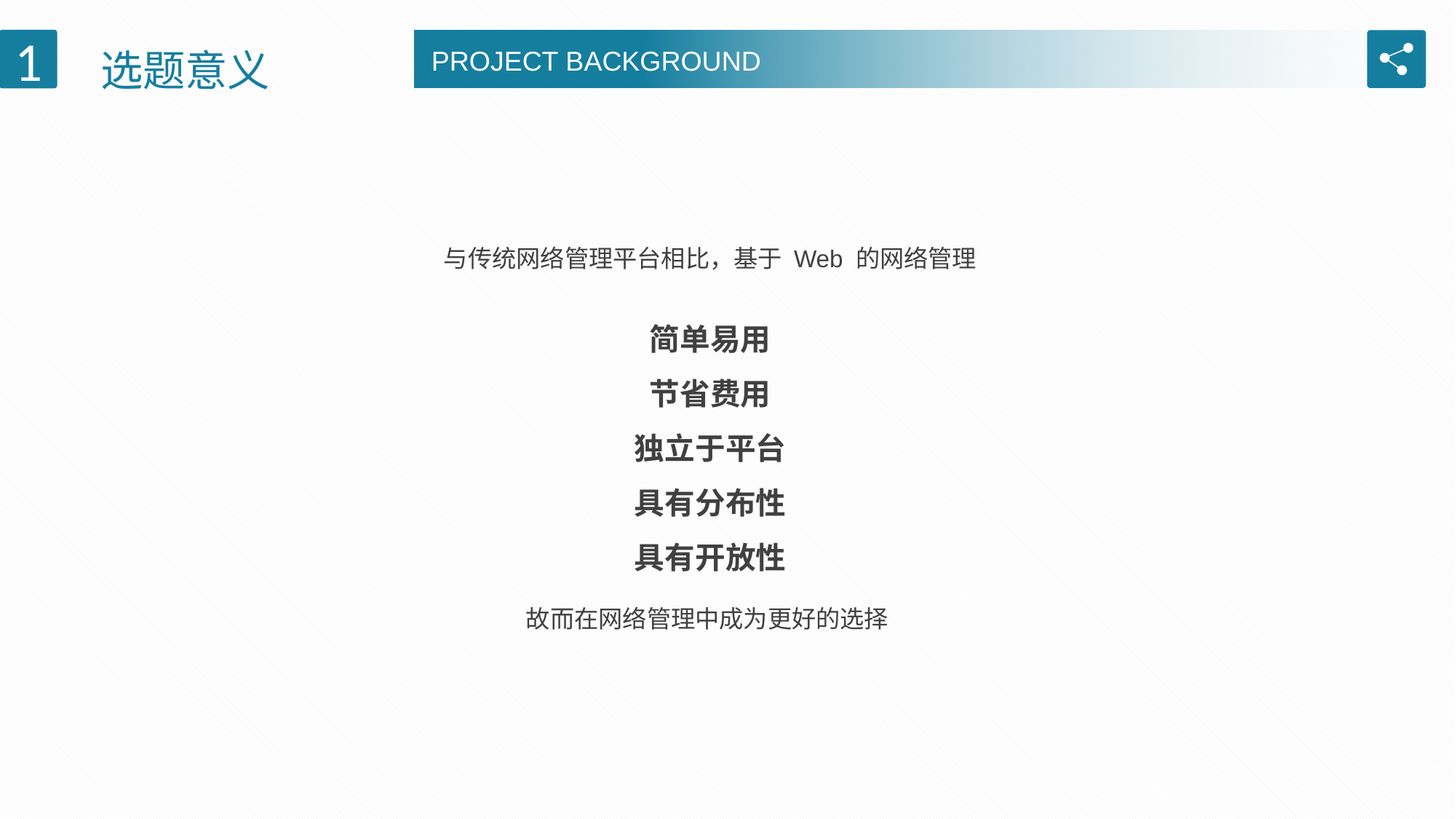

选题意义
1

PROJECT BACKGROUND

与传统网络管理平台相比，基于 Web 的网络管理

简单易用
节省费用
独立于平台
具有分布性
具有开放性

故而在网络管理中成为更好的选择